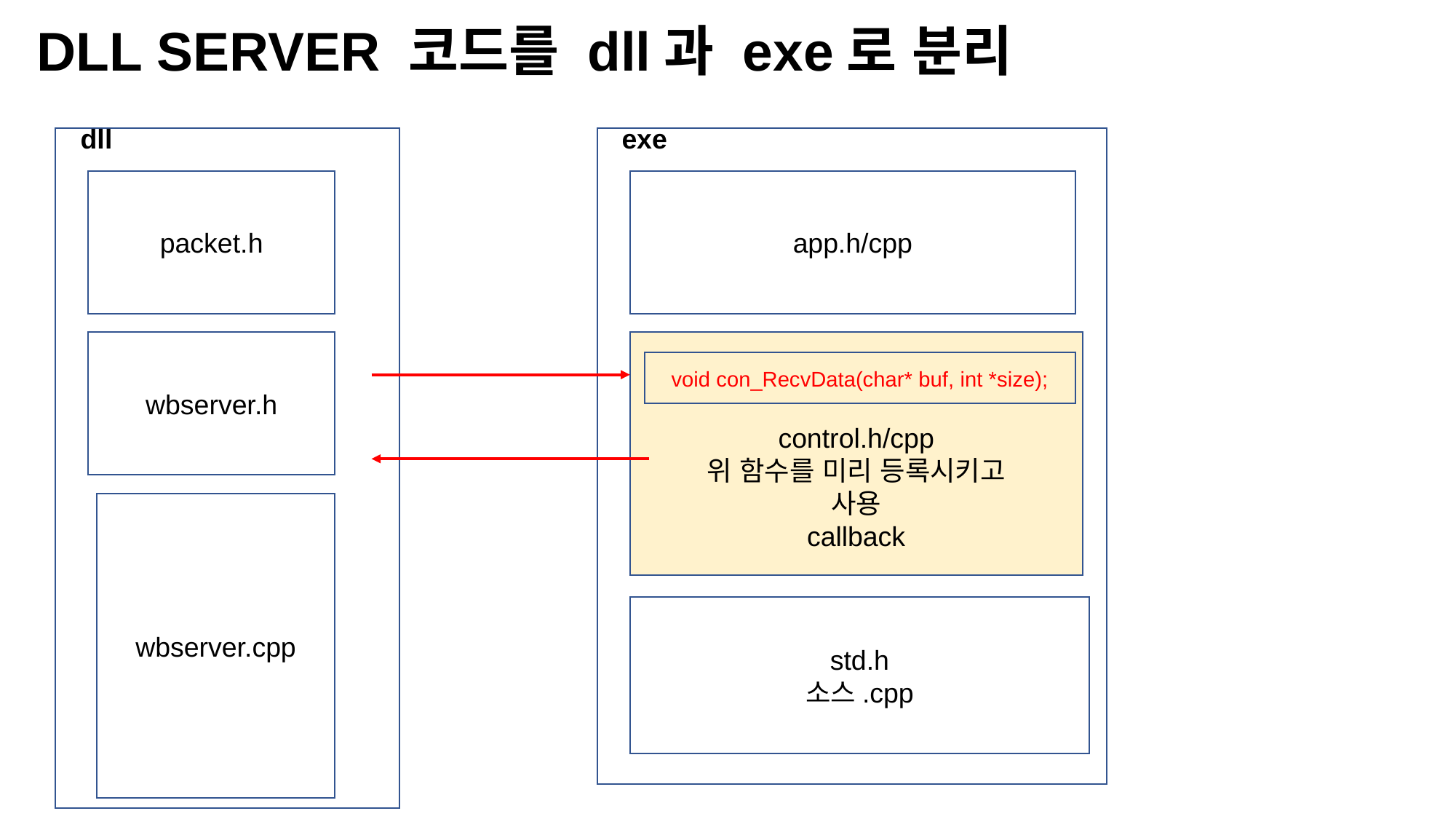

DLL SERVER 코드를 dll과 exe로 분리
exe
dll

app.h/cpp
packet.h

control.h/cpp
위 함수를 미리 등록시키고
사용
callback
wbserver.h
void con_RecvData(char* buf, int *size);
wbserver.cpp
std.h
소스.cpp